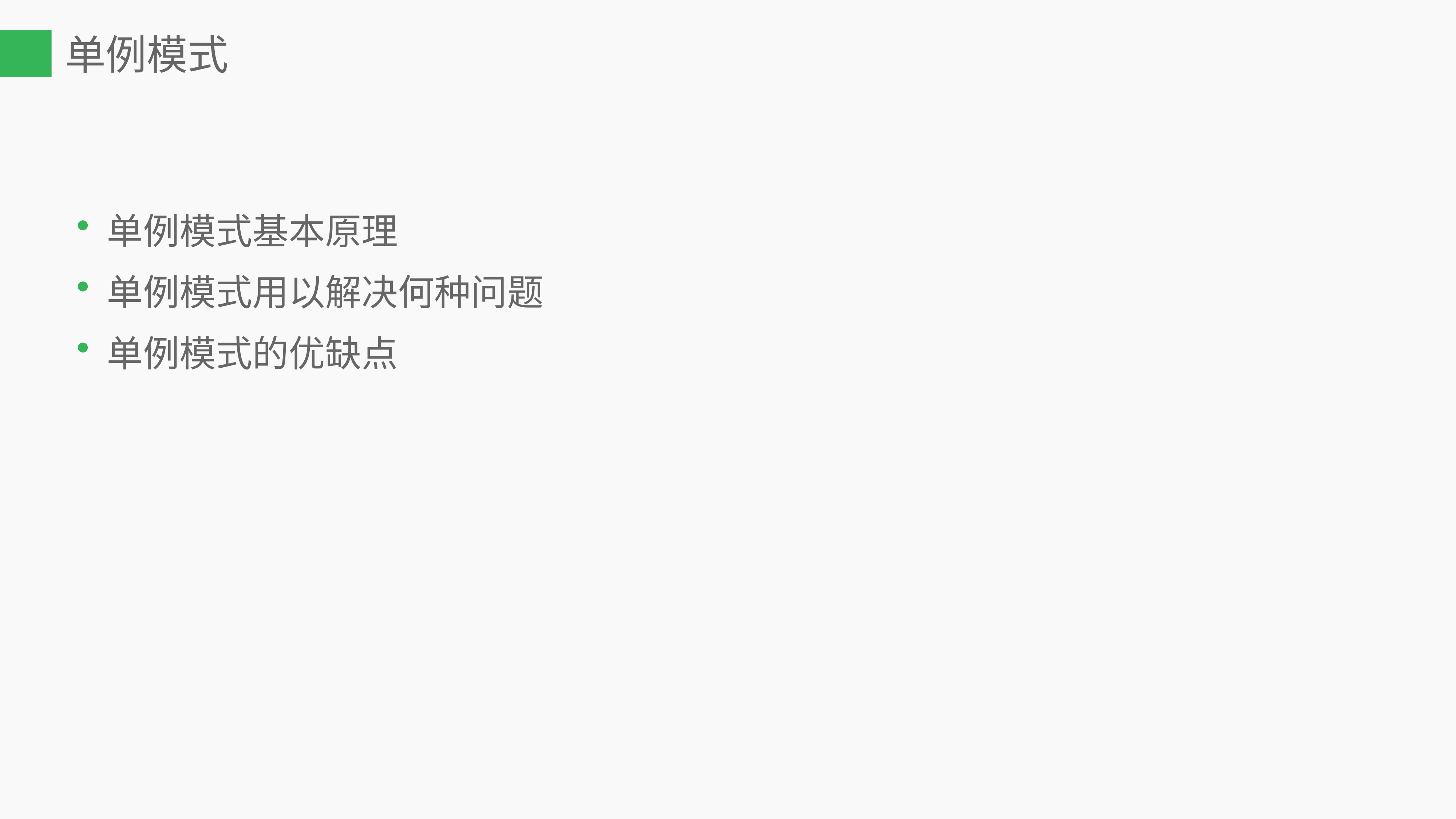

单例模式

单例模式基本原理
单例模式用以解决何种问题
单例模式的优缺点